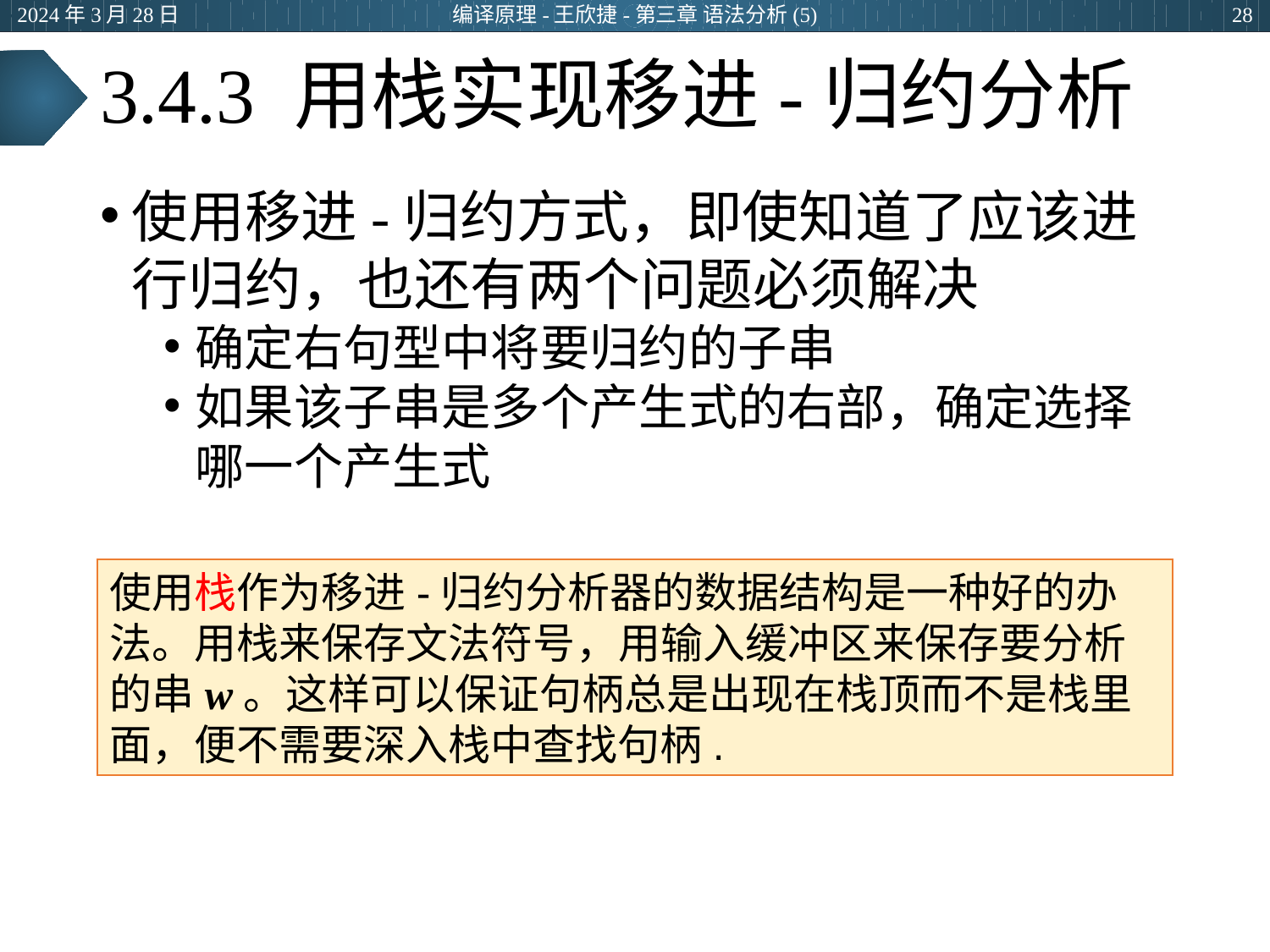

2024年3月28日
编译原理-王欣捷-第三章 语法分析(5)
28
# 3.4.3 用栈实现移进-归约分析
使用移进-归约方式，即使知道了应该进行归约，也还有两个问题必须解决
确定右句型中将要归约的子串
如果该子串是多个产生式的右部，确定选择哪一个产生式

使用栈作为移进-归约分析器的数据结构是一种好的办法。用栈来保存文法符号，用输入缓冲区来保存要分析的串w。这样可以保证句柄总是出现在栈顶而不是栈里面，便不需要深入栈中查找句柄.